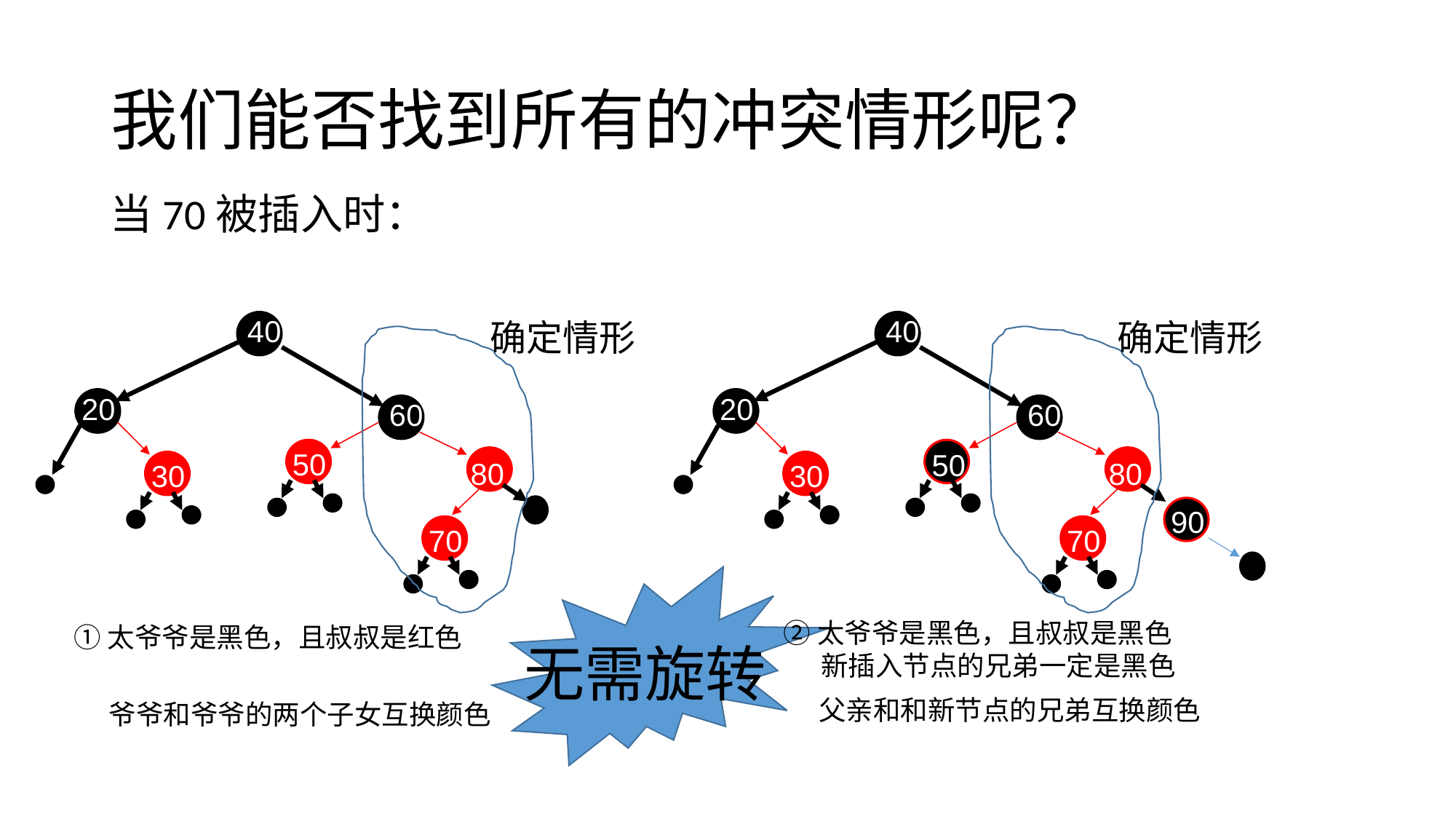

# 我们能否找到所有的冲突情形呢？
当70被插入时：
40

40

确定情形
确定情形

20

20

60

60

50

50

80

80

90

30

30

70

70

②太爷爷是黑色，且叔叔是黑色
     新插入节点的兄弟一定是黑色
①太爷爷是黑色，且叔叔是红色
无需旋转
父亲和和新节点的兄弟互换颜色
爷爷和爷爷的两个子女互换颜色